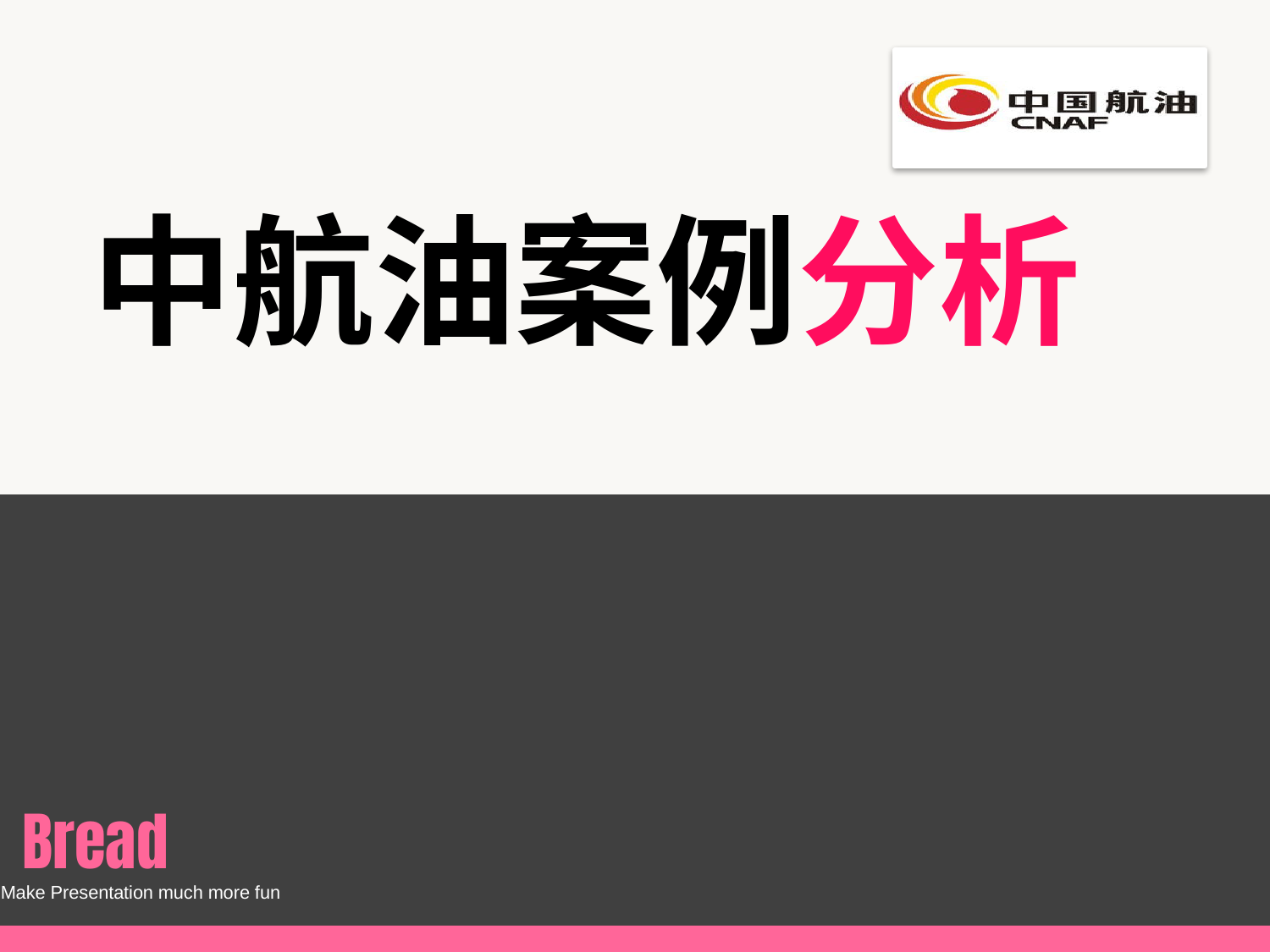

中航油案例分析

Bread
Make Presentation much more fun